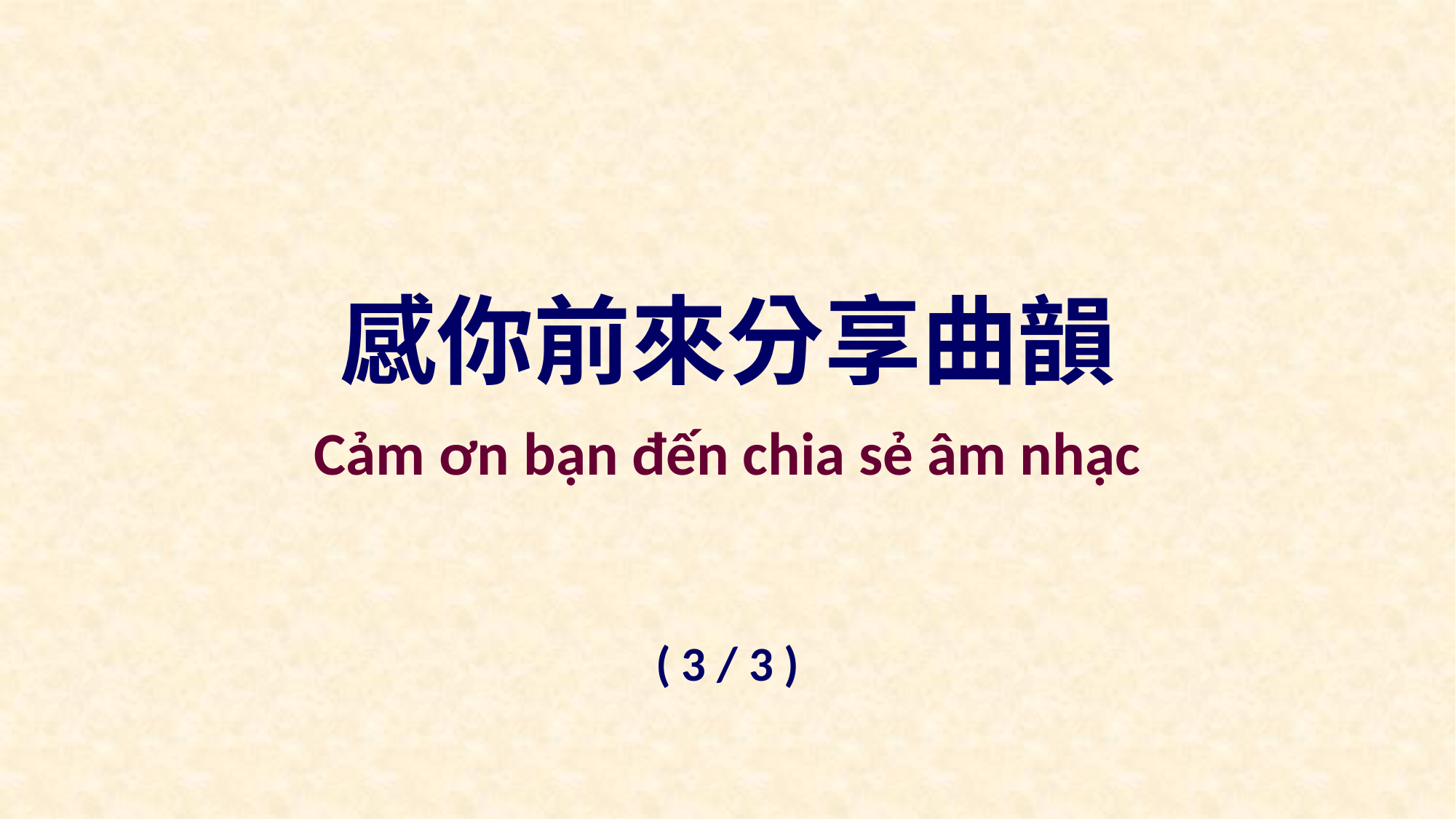

感你前來分享曲韻
Cảm ơn bạn đến chia sẻ âm nhạc
( 3 / 3 )